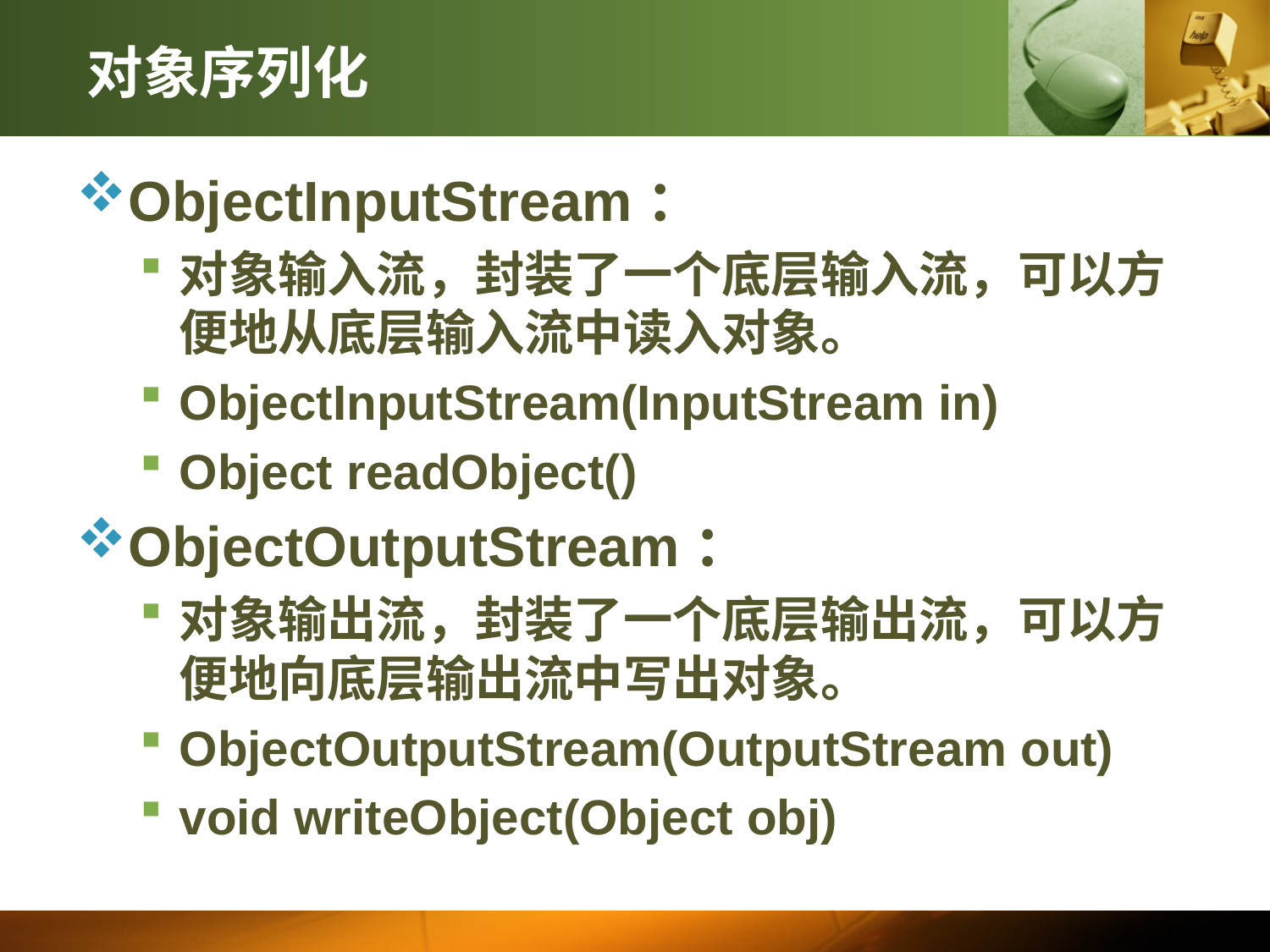

# 对象序列化
ObjectInputStream：
对象输入流，封装了一个底层输入流，可以方便地从底层输入流中读入对象。
ObjectInputStream(InputStream in)
Object readObject()
ObjectOutputStream：
对象输出流，封装了一个底层输出流，可以方便地向底层输出流中写出对象。
ObjectOutputStream(OutputStream out)
void writeObject(Object obj)